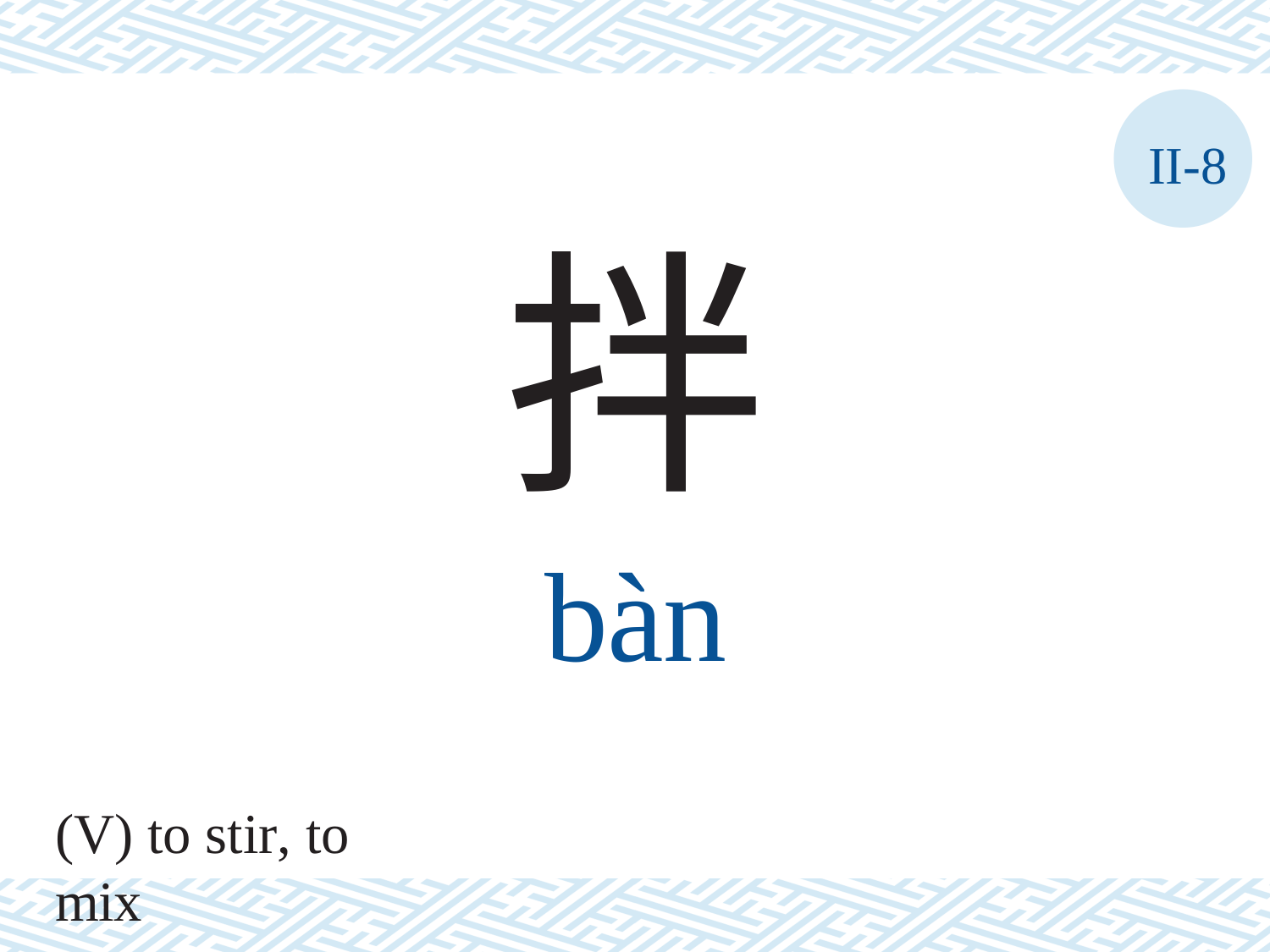

II-8
拌
bàn
(V) to stir, to mix